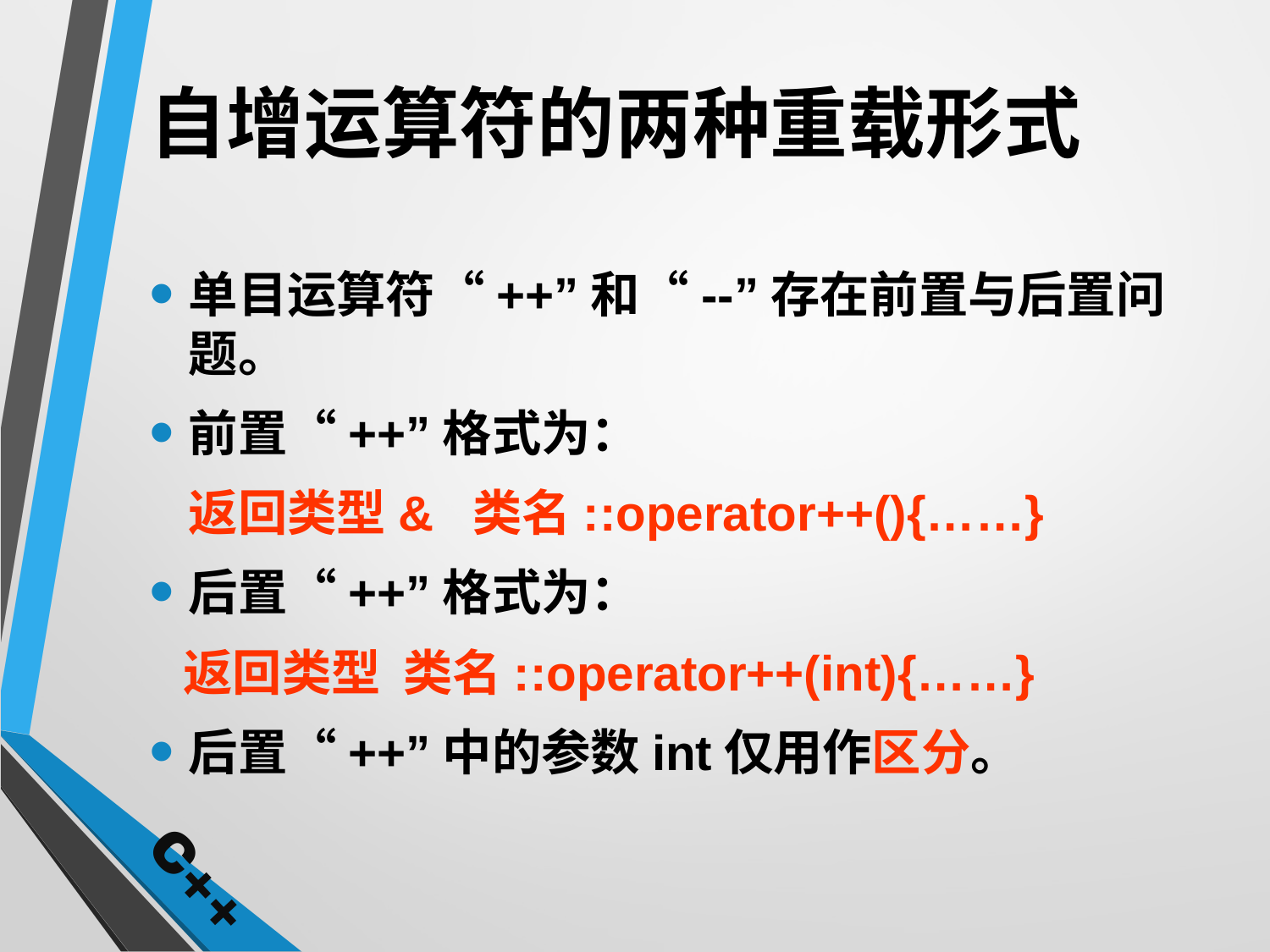

# 自增运算符的两种重载形式
单目运算符“++”和“--”存在前置与后置问题。
前置“++”格式为：
	返回类型&  类名::operator++(){……}
后置“++”格式为：
  返回类型  类名::operator++(int){……}
后置“++”中的参数int仅用作区分。